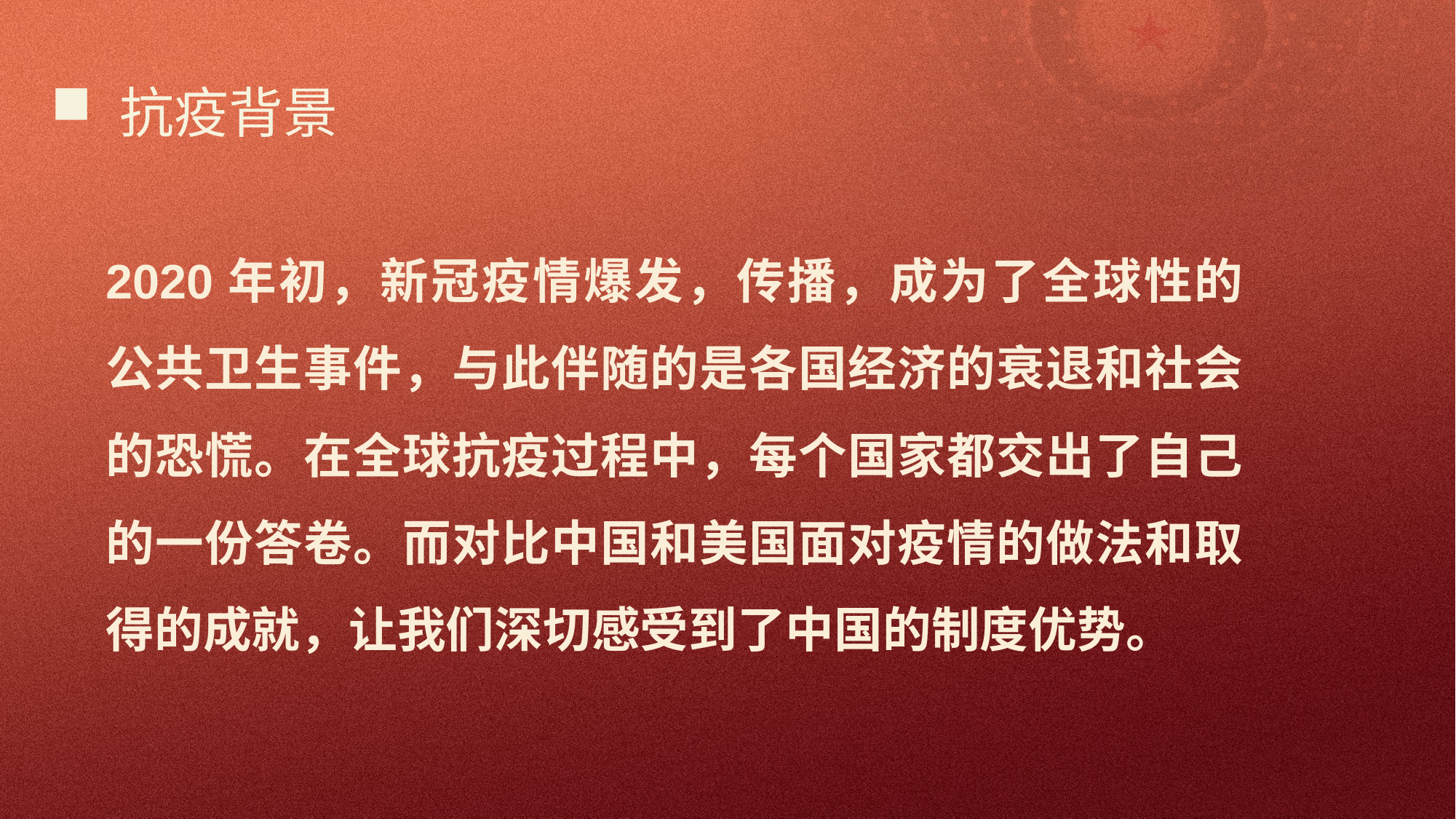

抗疫背景
2020年初，新冠疫情爆发，传播，成为了全球性的公共卫生事件，与此伴随的是各国经济的衰退和社会的恐慌。在全球抗疫过程中，每个国家都交出了自己的一份答卷。而对比中国和美国面对疫情的做法和取得的成就，让我们深切感受到了中国的制度优势。